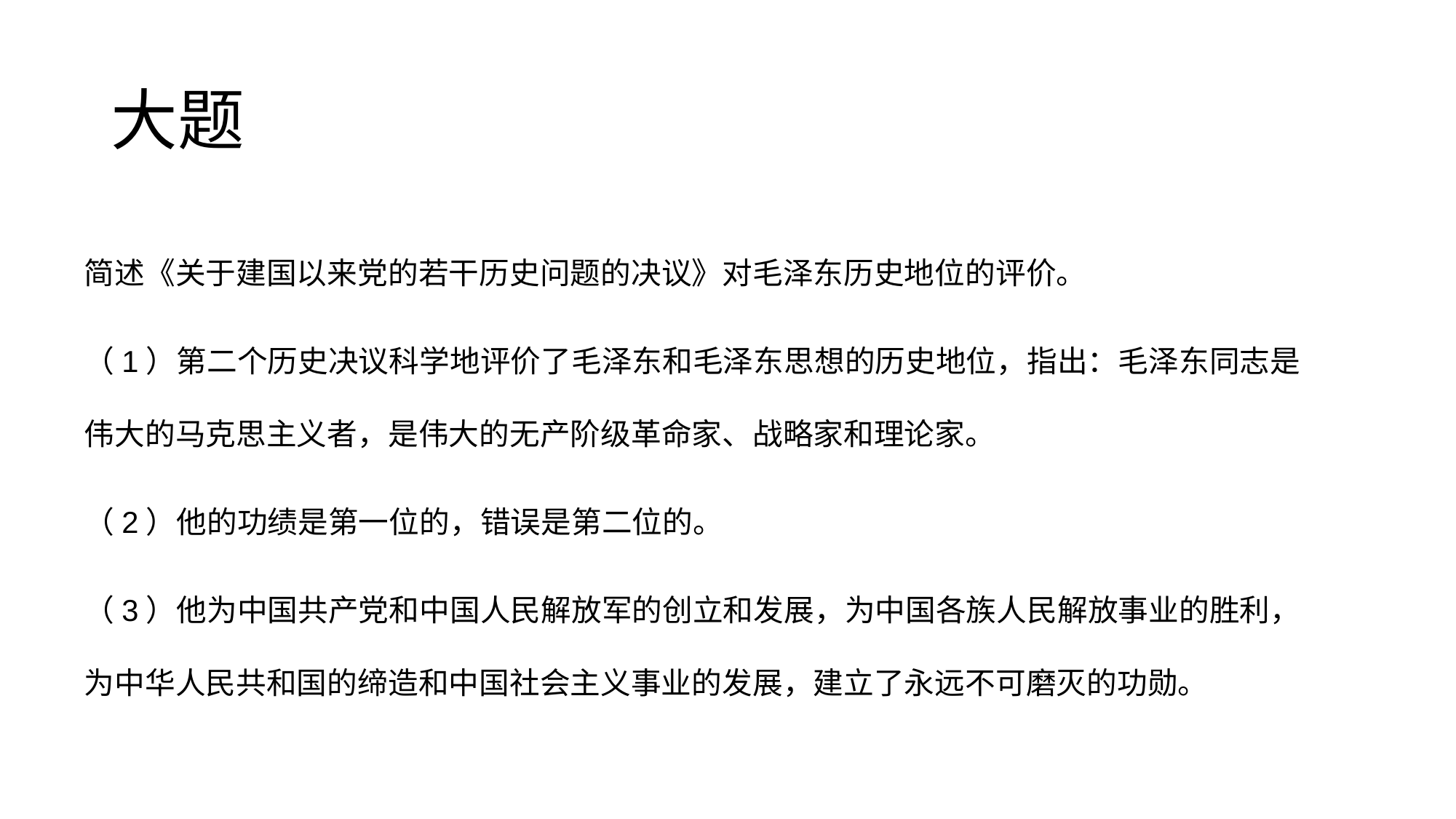

# 大题
简述《关于建国以来党的若干历史问题的决议》对毛泽东历史地位的评价。
（1）第二个历史决议科学地评价了毛泽东和毛泽东思想的历史地位，指出：毛泽东同志是伟大的马克思主义者，是伟大的无产阶级革命家、战略家和理论家。
（2）他的功绩是第一位的，错误是第二位的。
（3）他为中国共产党和中国人民解放军的创立和发展，为中国各族人民解放事业的胜利，为中华人民共和国的缔造和中国社会主义事业的发展，建立了永远不可磨灭的功勋。